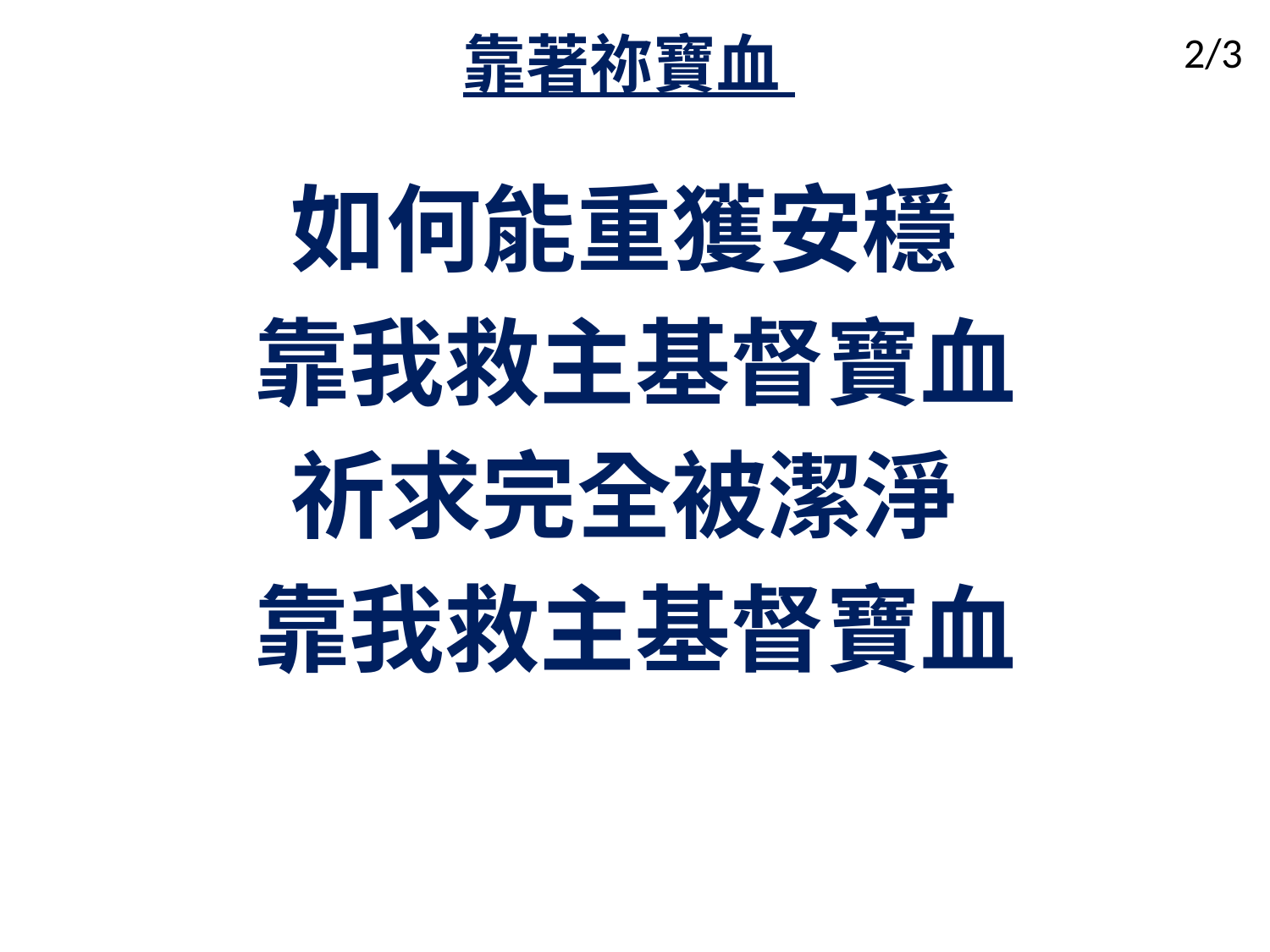

# 靠著祢寶血
2/3
如何能重獲安穩
靠我救主基督寶血
祈求完全被潔淨
靠我救主基督寶血